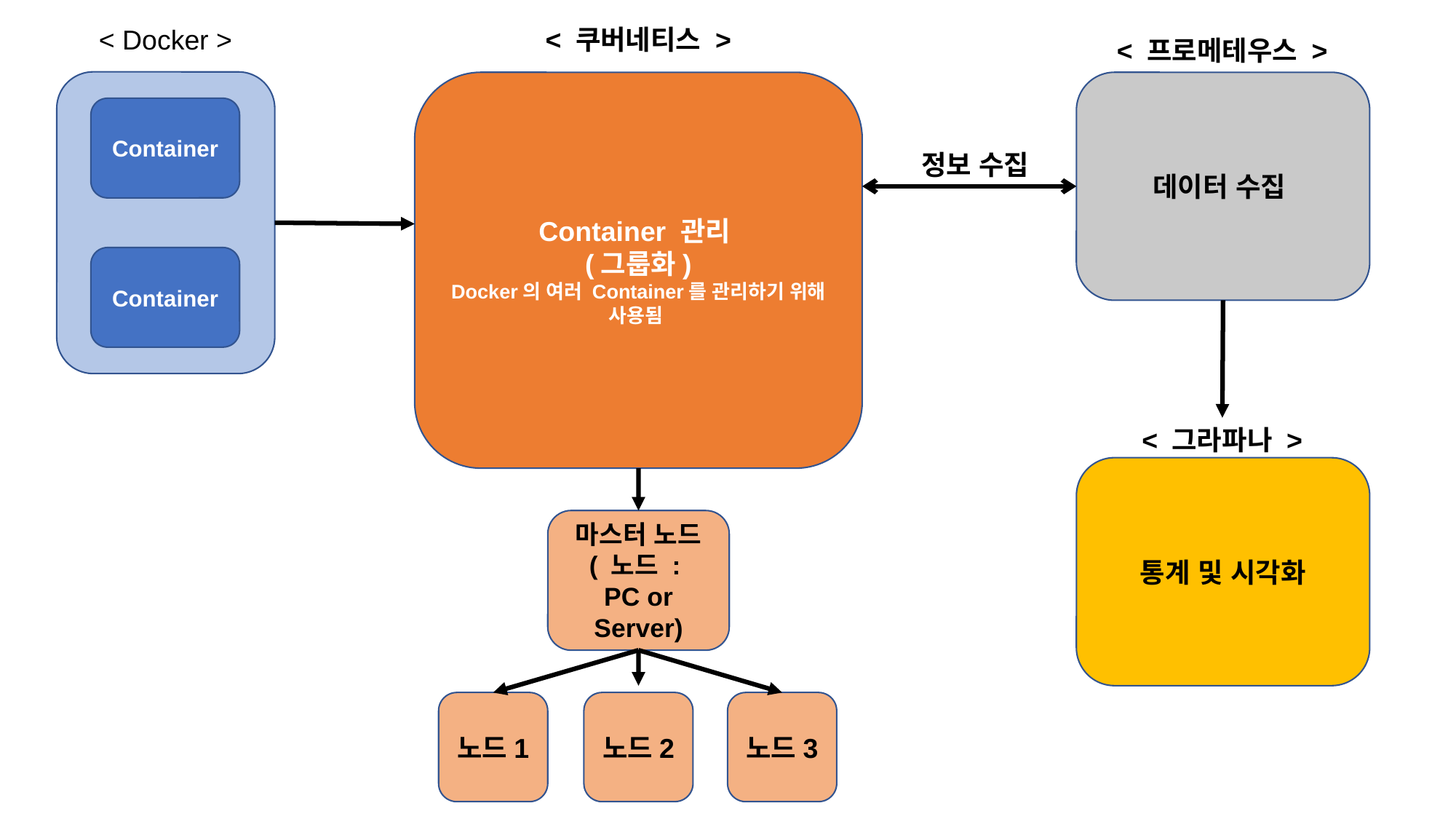

< Docker >
< 쿠버네티스 >
< 프로메테우스 >

Container
Container
Container 관리
(그룹화)
Docker의 여러 Container를 관리하기 위해 사용됨
데이터 수집
정보 수집
< 그라파나 >
통계 및 시각화
마스터 노드
( 노드 :
PC or Server)
노드1
노드2
노드3